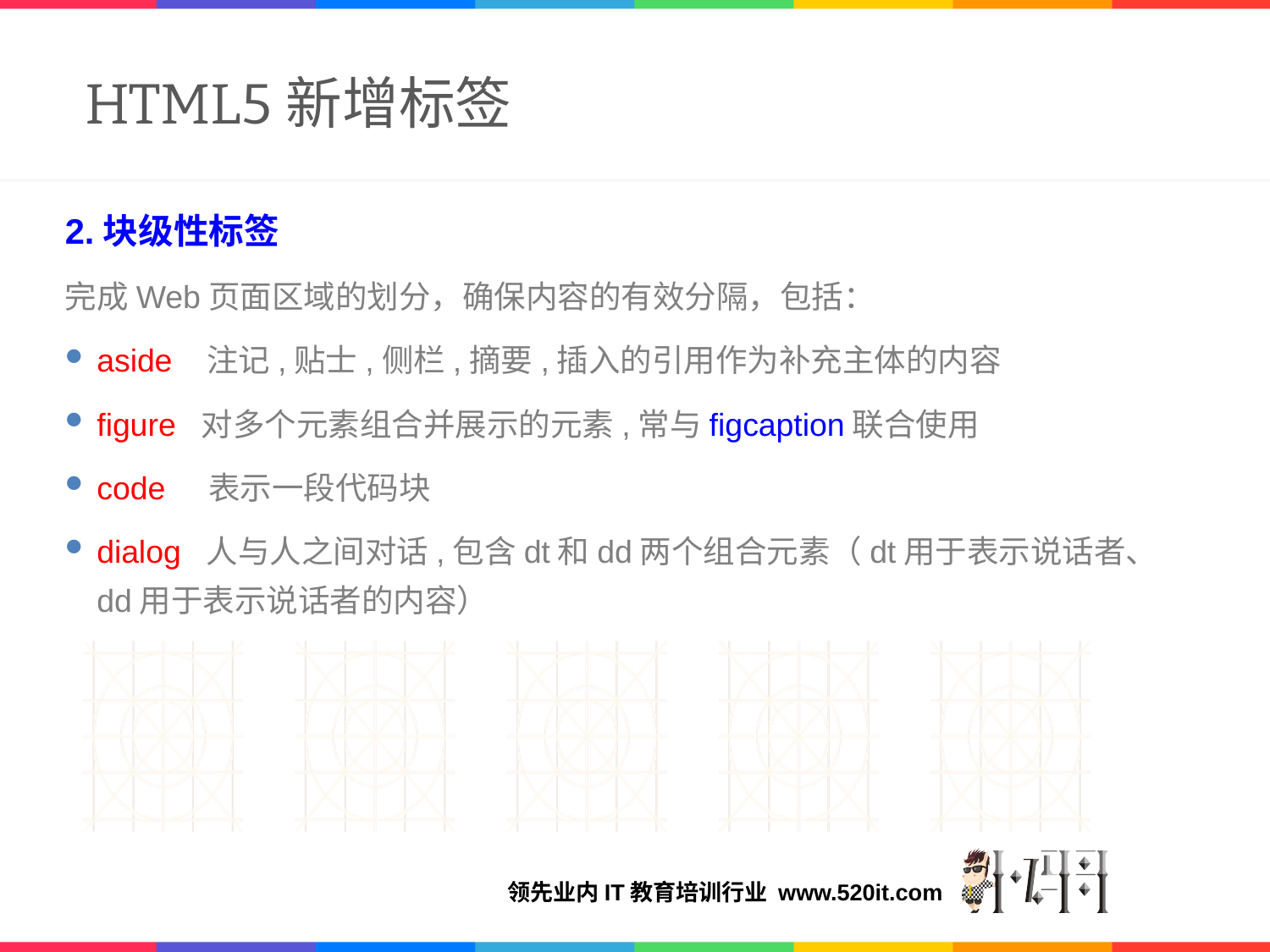

# HTML5新增标签
2.块级性标签
完成Web页面区域的划分，确保内容的有效分隔，包括：
aside   注记,贴士,侧栏,摘要,插入的引用作为补充主体的内容
figure  对多个元素组合并展示的元素,常与figcaption联合使用
code    表示一段代码块
dialog  人与人之间对话,包含dt和dd两个组合元素（dt用于表示说话者、dd用于表示说话者的内容）